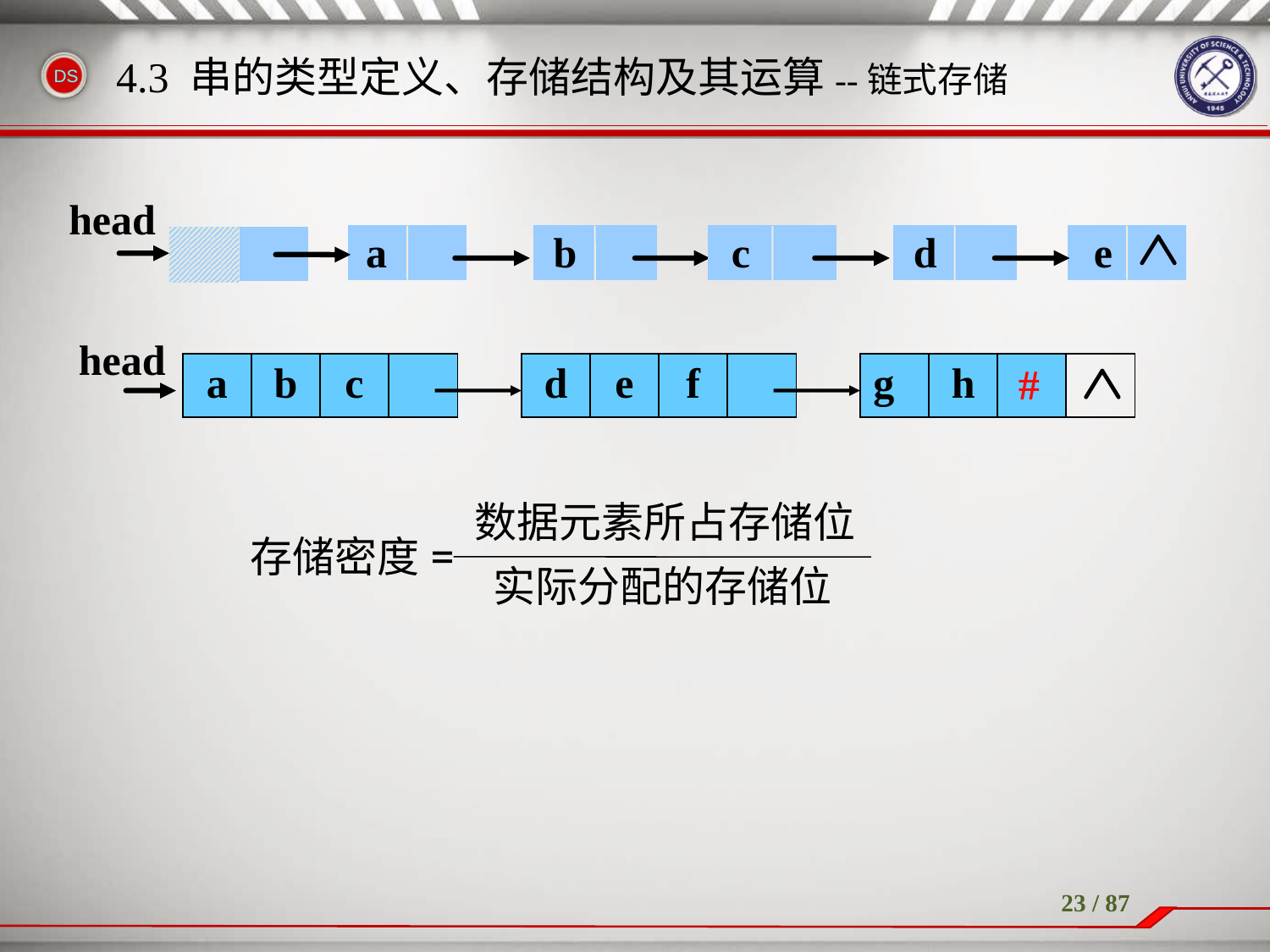

# 4.3 串的类型定义、存储结构及其运算--链式存储
head

a

b

c
d

e

head
| a | b | c |  |
| --- | --- | --- | --- |
| d | e | f |  |
| --- | --- | --- | --- |
| g | h |  |  |
| --- | --- | --- | --- |
#

数据元素所占存储位
存储密度=
实际分配的存储位